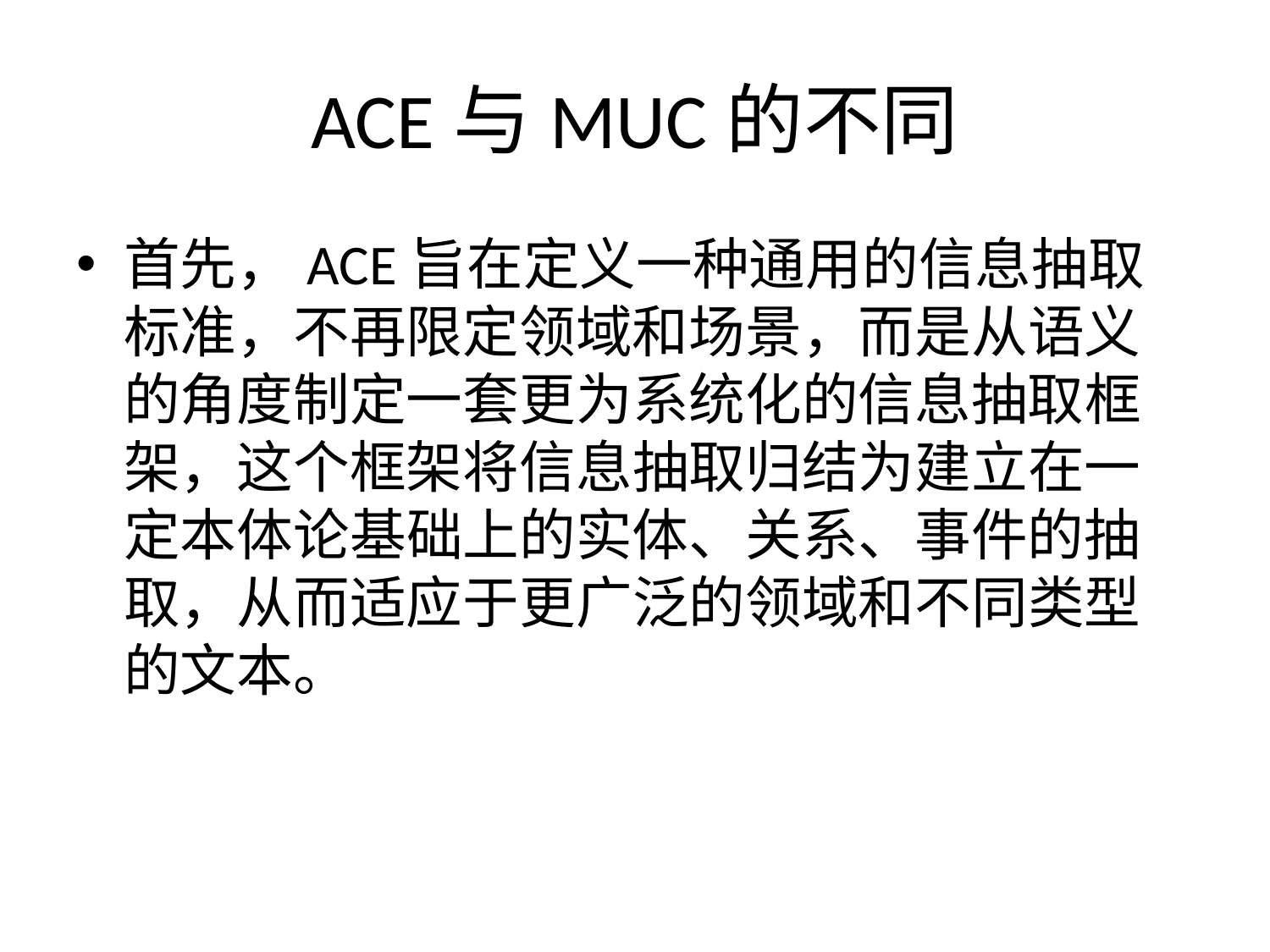

# ACE与MUC的不同
首先，ACE旨在定义一种通用的信息抽取标准，不再限定领域和场景，而是从语义的角度制定一套更为系统化的信息抽取框架，这个框架将信息抽取归结为建立在一定本体论基础上的实体、关系、事件的抽取，从而适应于更广泛的领域和不同类型的文本。